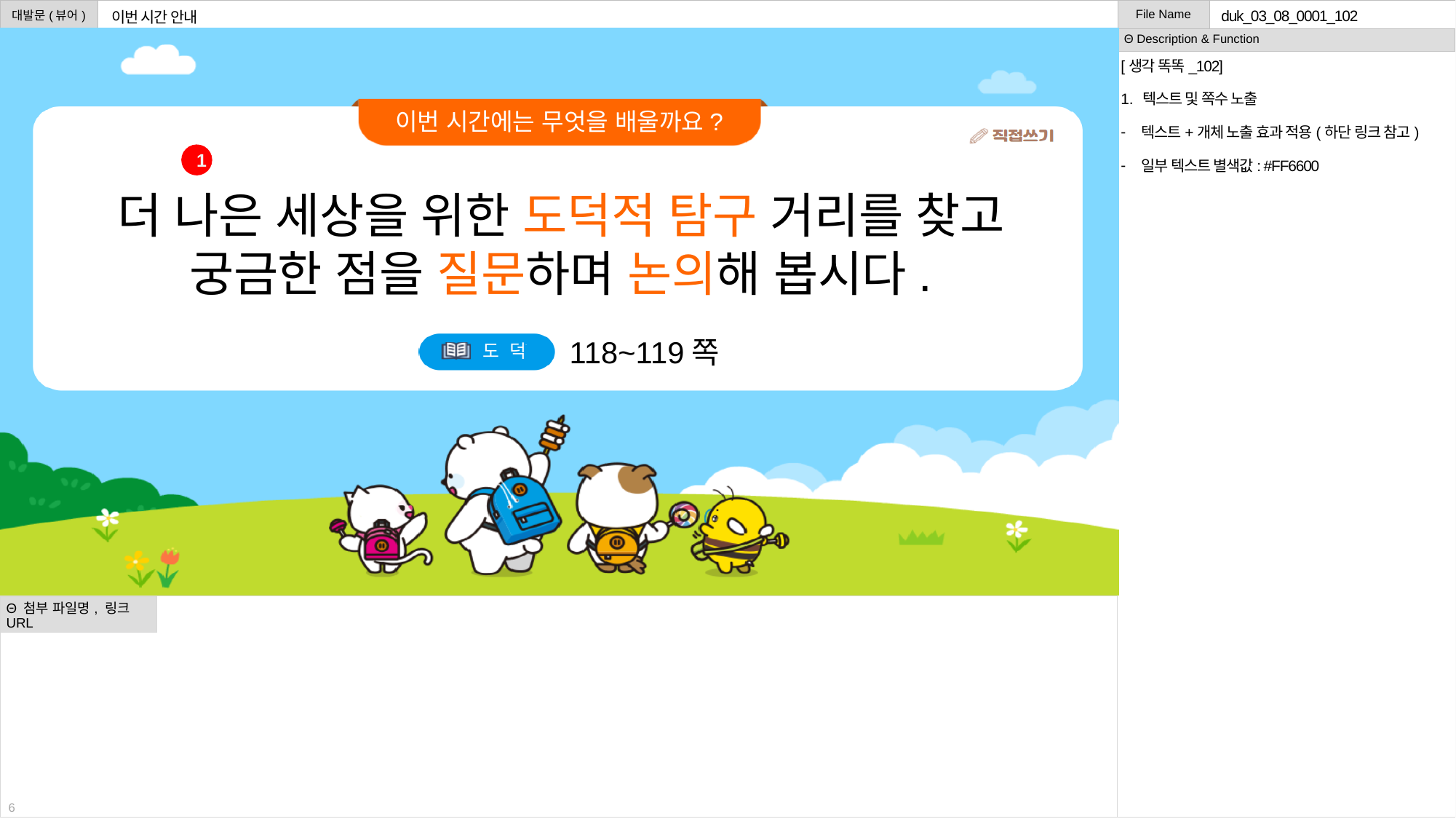

duk_03_08_0001_102
이번 시간 안내

[생각 똑똑_102]
텍스트 및 쪽수 노출
텍스트+개체 노출 효과 적용(하단 링크 참고)
일부 텍스트 별색값: #FF6600

1
더 나은 세상을 위한 도덕적 탐구 거리를 찾고 궁금한 점을 질문하며 논의해 봅시다.
118~119쪽